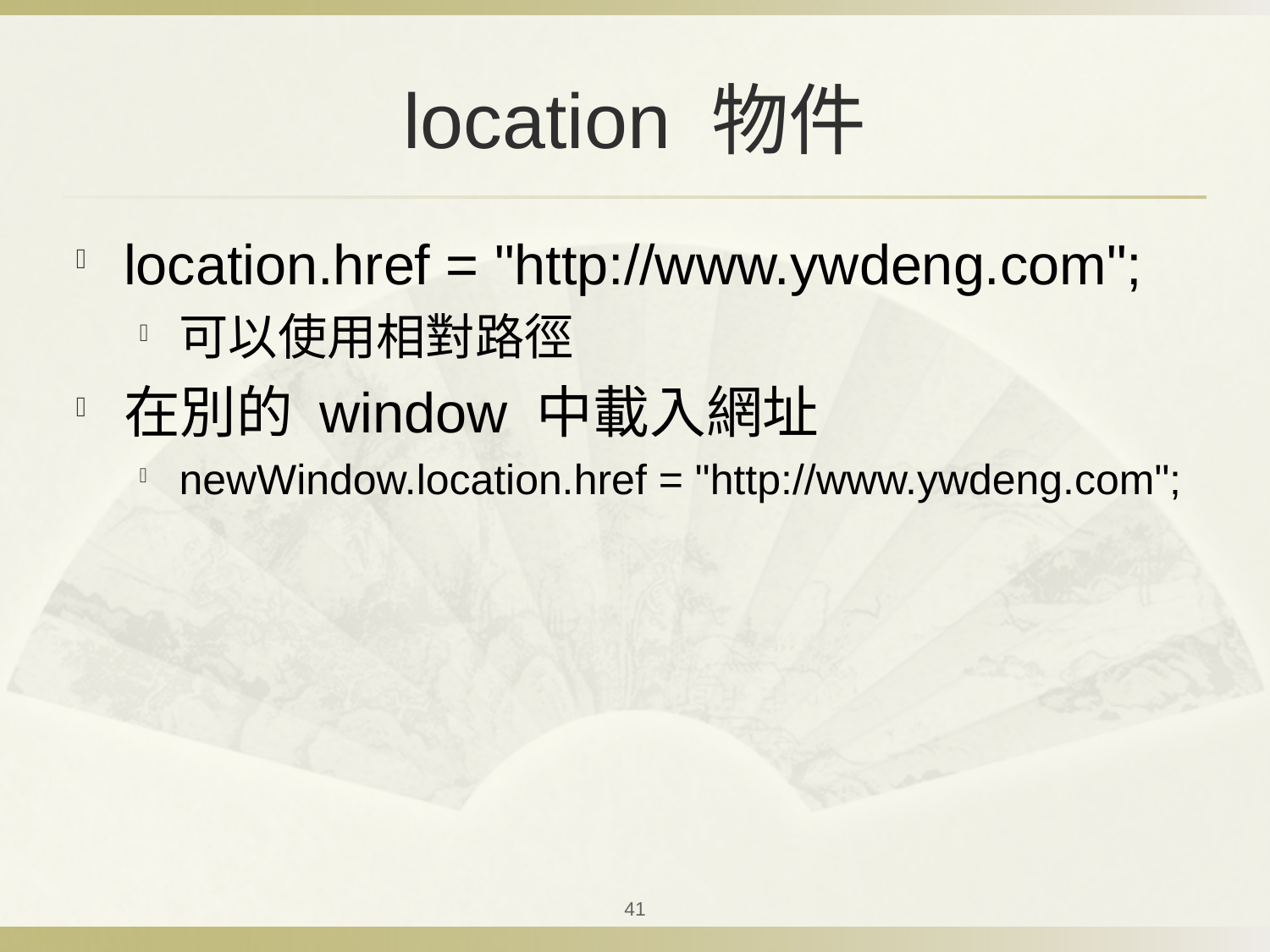

# location 物件
location.href = "http://www.ywdeng.com";
可以使用相對路徑
在別的 window 中載入網址
newWindow.location.href = "http://www.ywdeng.com";
41